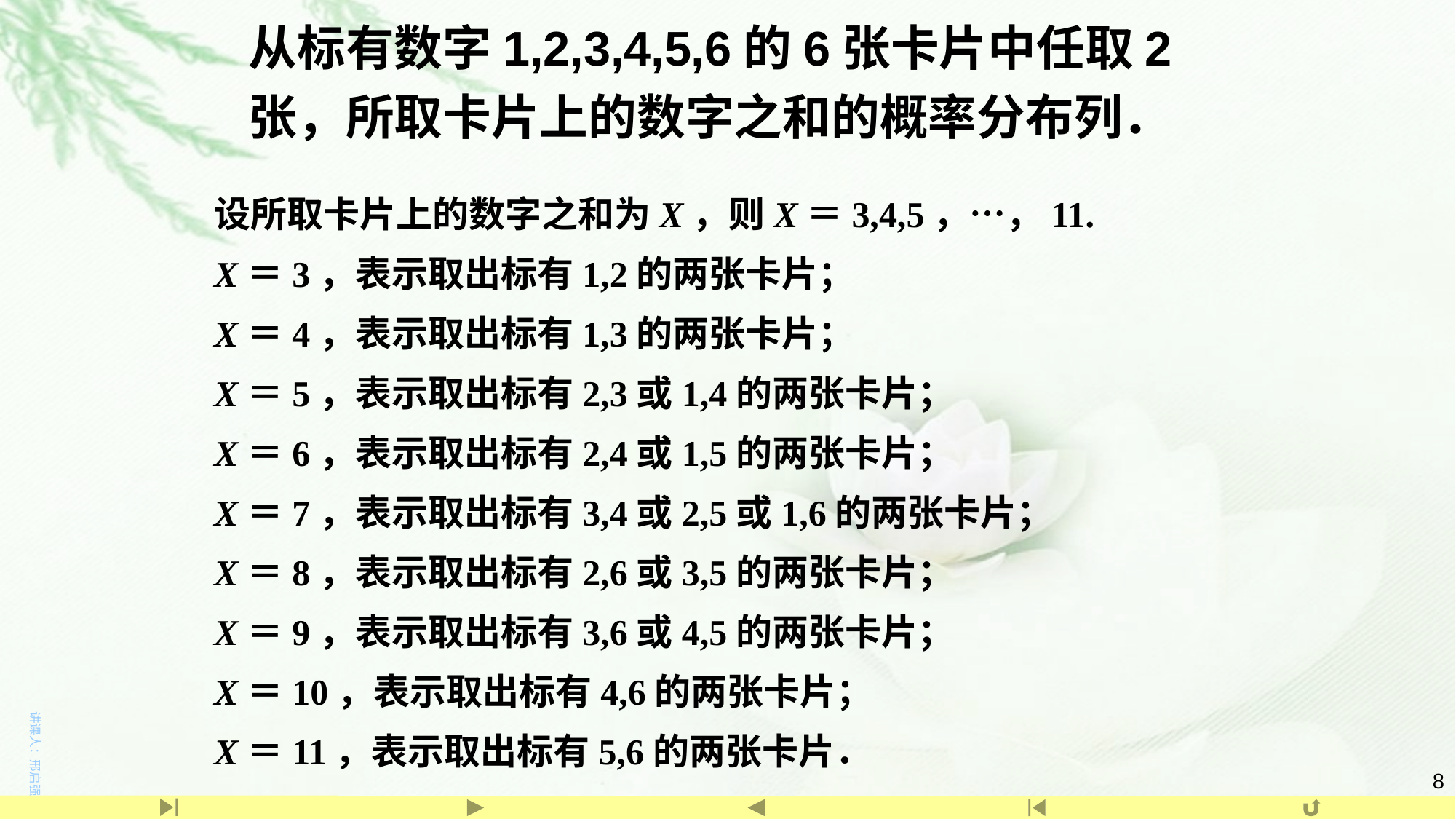

从标有数字1,2,3,4,5,6的6张卡片中任取2张，所取卡片上的数字之和的概率分布列．
设所取卡片上的数字之和为X，则X＝3,4,5，…，11.
X＝3，表示取出标有1,2的两张卡片；
X＝4，表示取出标有1,3的两张卡片；
X＝5，表示取出标有2,3或1,4的两张卡片；
X＝6，表示取出标有2,4或1,5的两张卡片；
X＝7，表示取出标有3,4或2,5或1,6的两张卡片；
X＝8，表示取出标有2,6或3,5的两张卡片；
X＝9，表示取出标有3,6或4,5的两张卡片；
X＝10，表示取出标有4,6的两张卡片；
X＝11，表示取出标有5,6的两张卡片．